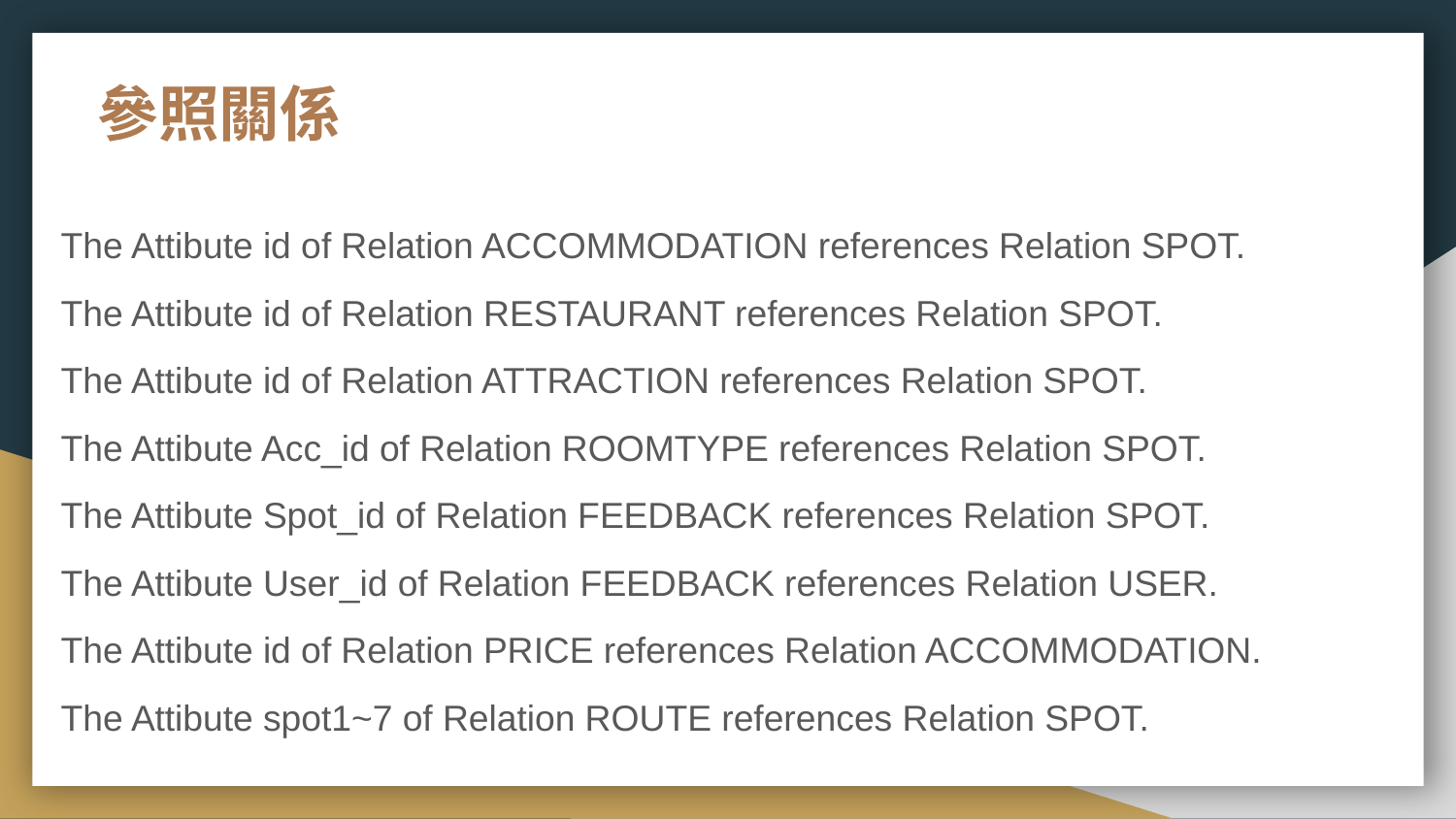

# 參照關係
The Attibute id of Relation ACCOMMODATION references Relation SPOT.
The Attibute id of Relation RESTAURANT references Relation SPOT.
The Attibute id of Relation ATTRACTION references Relation SPOT.
The Attibute Acc_id of Relation ROOMTYPE references Relation SPOT.
The Attibute Spot_id of Relation FEEDBACK references Relation SPOT.
The Attibute User_id of Relation FEEDBACK references Relation USER.
The Attibute id of Relation PRICE references Relation ACCOMMODATION.
The Attibute spot1~7 of Relation ROUTE references Relation SPOT.